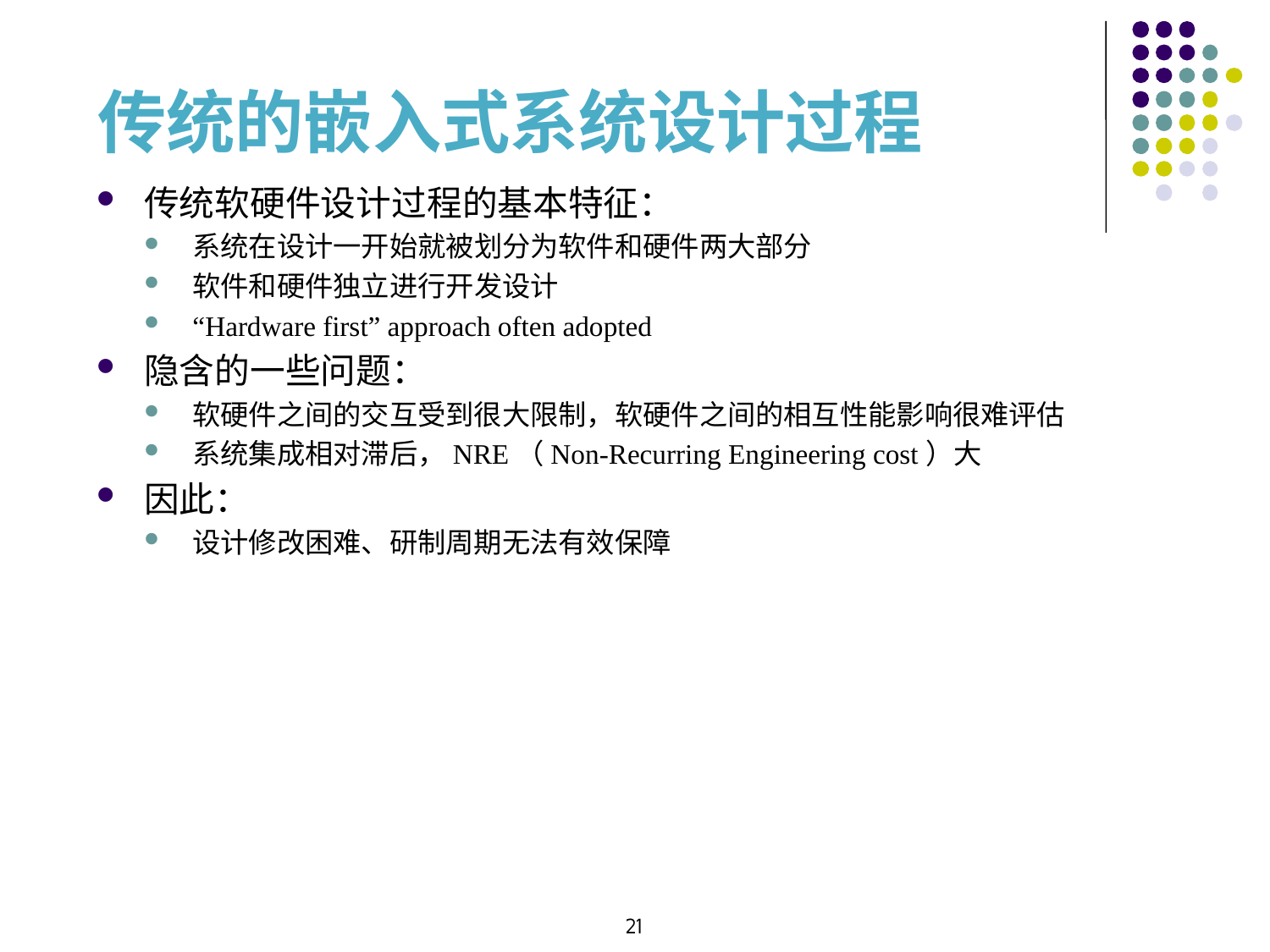

# 传统的嵌入式系统设计过程
传统软硬件设计过程的基本特征：
系统在设计一开始就被划分为软件和硬件两大部分
软件和硬件独立进行开发设计
“Hardware first” approach often adopted
隐含的一些问题：
软硬件之间的交互受到很大限制，软硬件之间的相互性能影响很难评估
系统集成相对滞后，NRE（Non-Recurring Engineering cost）大
因此：
设计修改困难、研制周期无法有效保障
21